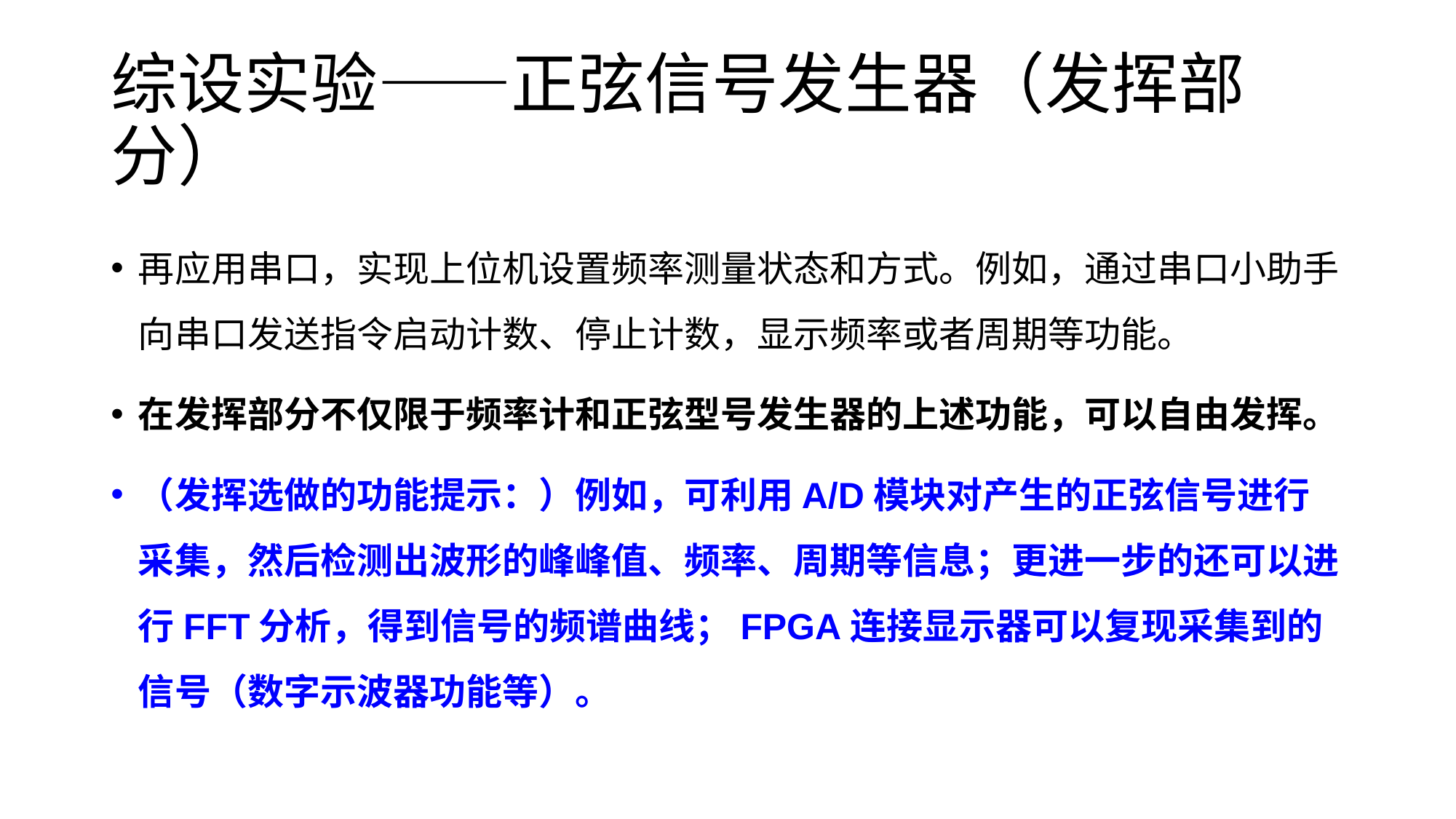

# 综设实验——正弦信号发生器（发挥部分）
再应用串口，实现上位机设置频率测量状态和方式。例如，通过串口小助手向串口发送指令启动计数、停止计数，显示频率或者周期等功能。
在发挥部分不仅限于频率计和正弦型号发生器的上述功能，可以自由发挥。
（发挥选做的功能提示：）例如，可利用A/D模块对产生的正弦信号进行采集，然后检测出波形的峰峰值、频率、周期等信息；更进一步的还可以进行FFT分析，得到信号的频谱曲线；FPGA连接显示器可以复现采集到的信号（数字示波器功能等）。